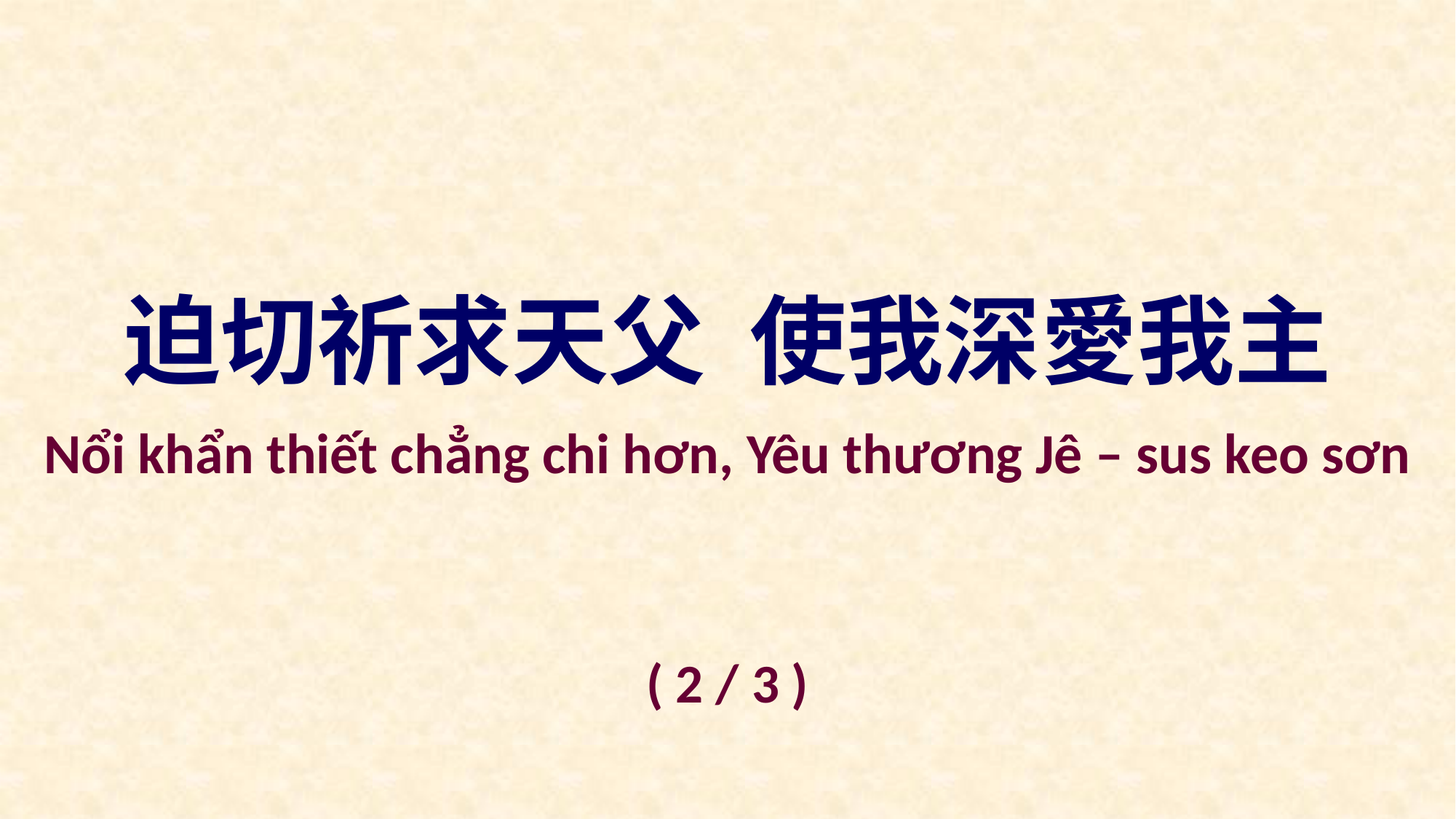

迫切祈求天父  使我深愛我主
Nổi khẩn thiết chẳng chi hơn, Yêu thương Jê – sus keo sơn
( 2 / 3 )